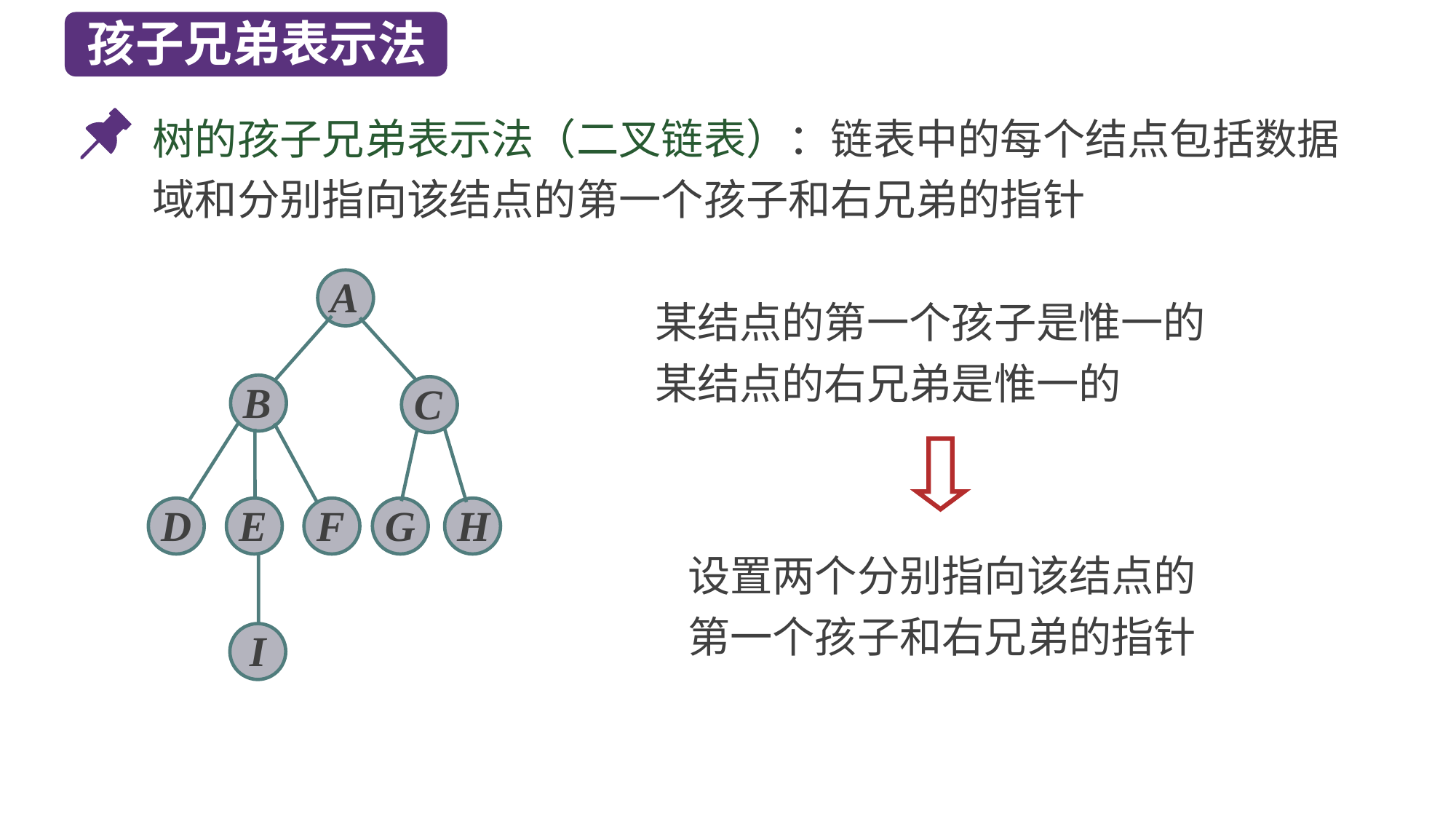

孩子兄弟表示法

树的孩子兄弟表示法（二叉链表）：链表中的每个结点包括数据域和分别指向该结点的第一个孩子和右兄弟的指针

A

B
C

D
E
F
G
H

I
某结点的第一个孩子是惟一的
某结点的右兄弟是惟一的

设置两个分别指向该结点的第一个孩子和右兄弟的指针